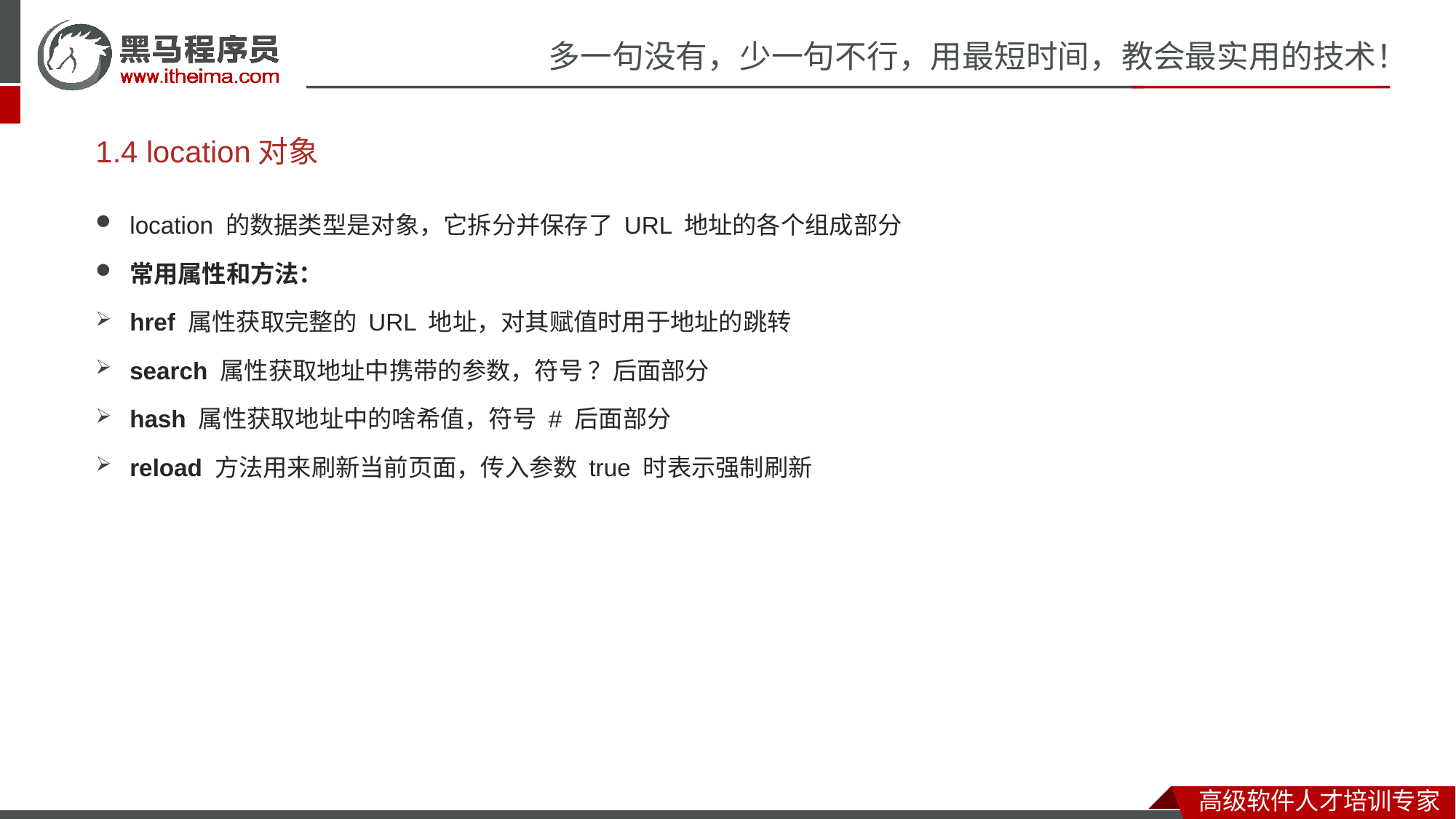

# 1.4 location对象
location 的数据类型是对象，它拆分并保存了 URL 地址的各个组成部分
常用属性和方法：
href 属性获取完整的 URL 地址，对其赋值时用于地址的跳转
search 属性获取地址中携带的参数，符号 ？后面部分
hash 属性获取地址中的啥希值，符号 # 后面部分
reload 方法用来刷新当前页面，传入参数 true 时表示强制刷新